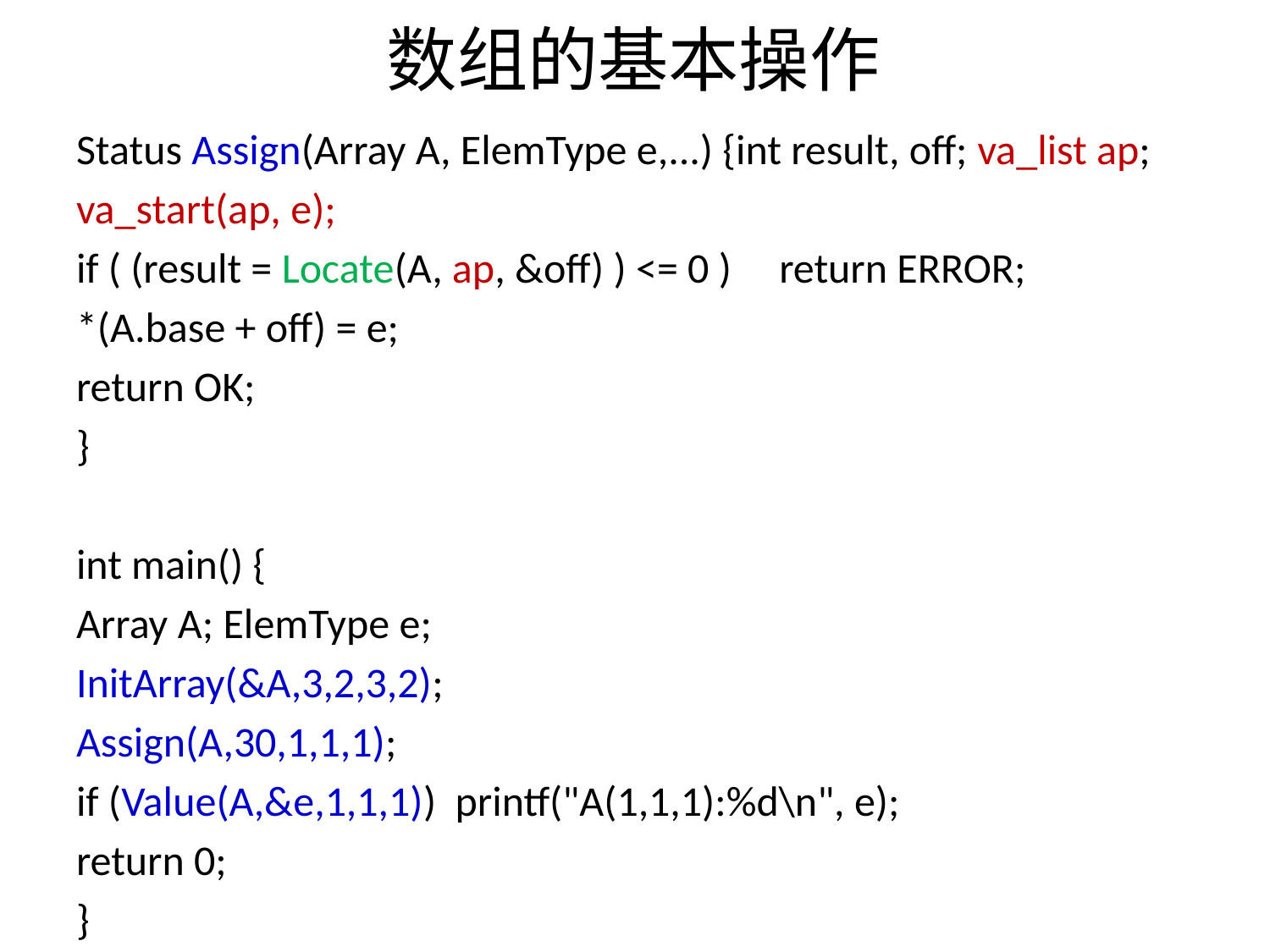

# 数组的基本操作
Status Assign(Array A, ElemType e,...) {int result, off; va_list ap;
va_start(ap, e);
if ( (result = Locate(A, ap, &off) ) <= 0 )     return ERROR;
*(A.base + off) = e;
return OK;
}

int main() {
Array A; ElemType e;
InitArray(&A,3,2,3,2);
Assign(A,30,1,1,1);
if (Value(A,&e,1,1,1))  printf("A(1,1,1):%d\n", e);
return 0;
}